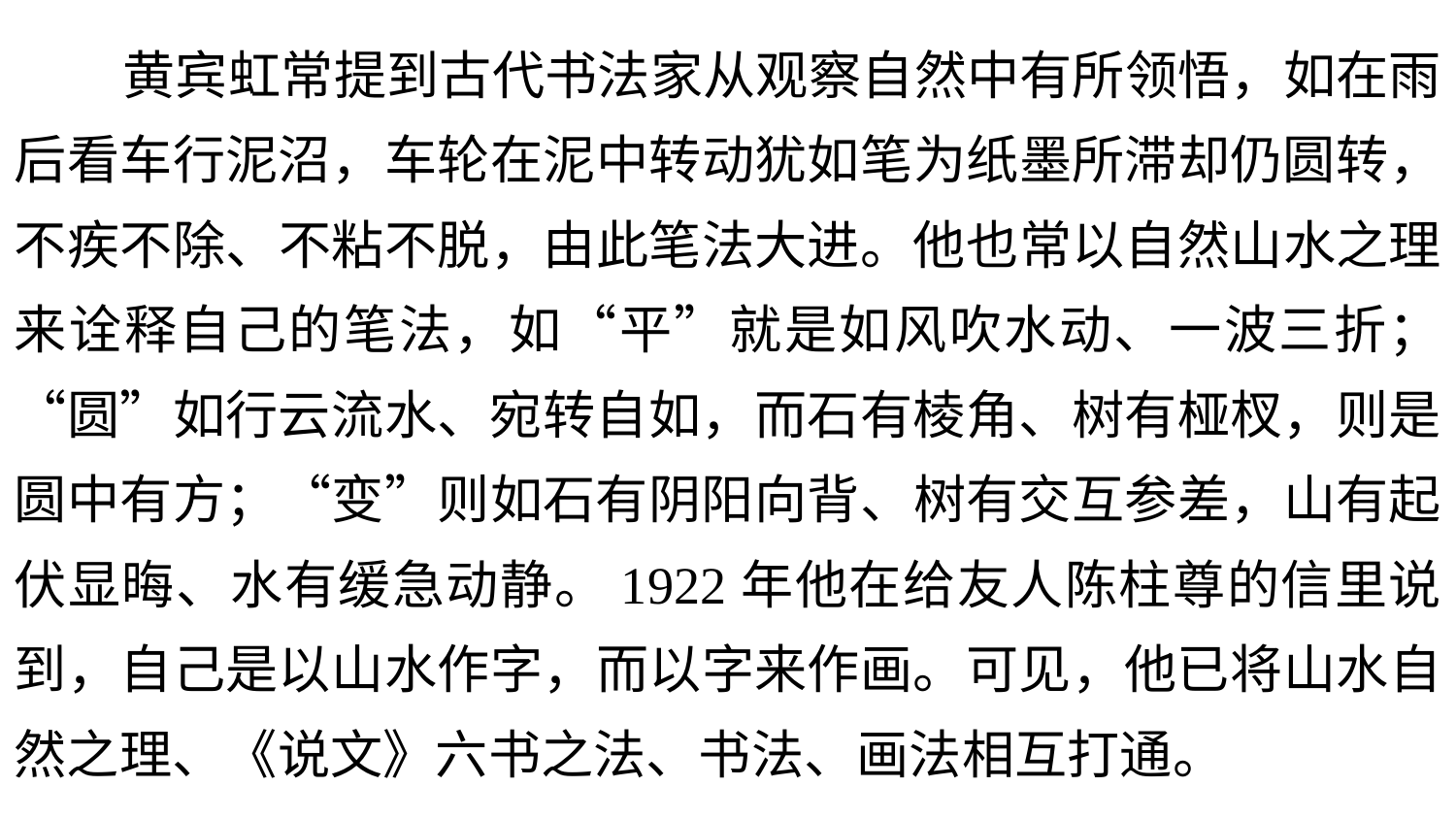

黄宾虹常提到古代书法家从观察自然中有所领悟，如在雨后看车行泥沼，车轮在泥中转动犹如笔为纸墨所滞却仍圆转，不疾不除、不粘不脱，由此笔法大进。他也常以自然山水之理来诠释自己的笔法，如“平”就是如风吹水动、一波三折；“圆”如行云流水、宛转自如，而石有棱角、树有桠杈，则是圆中有方；“变”则如石有阴阳向背、树有交互参差，山有起伏显晦、水有缓急动静。1922年他在给友人陈柱尊的信里说到，自己是以山水作字，而以字来作画。可见，他已将山水自然之理、《说文》六书之法、书法、画法相互打通。